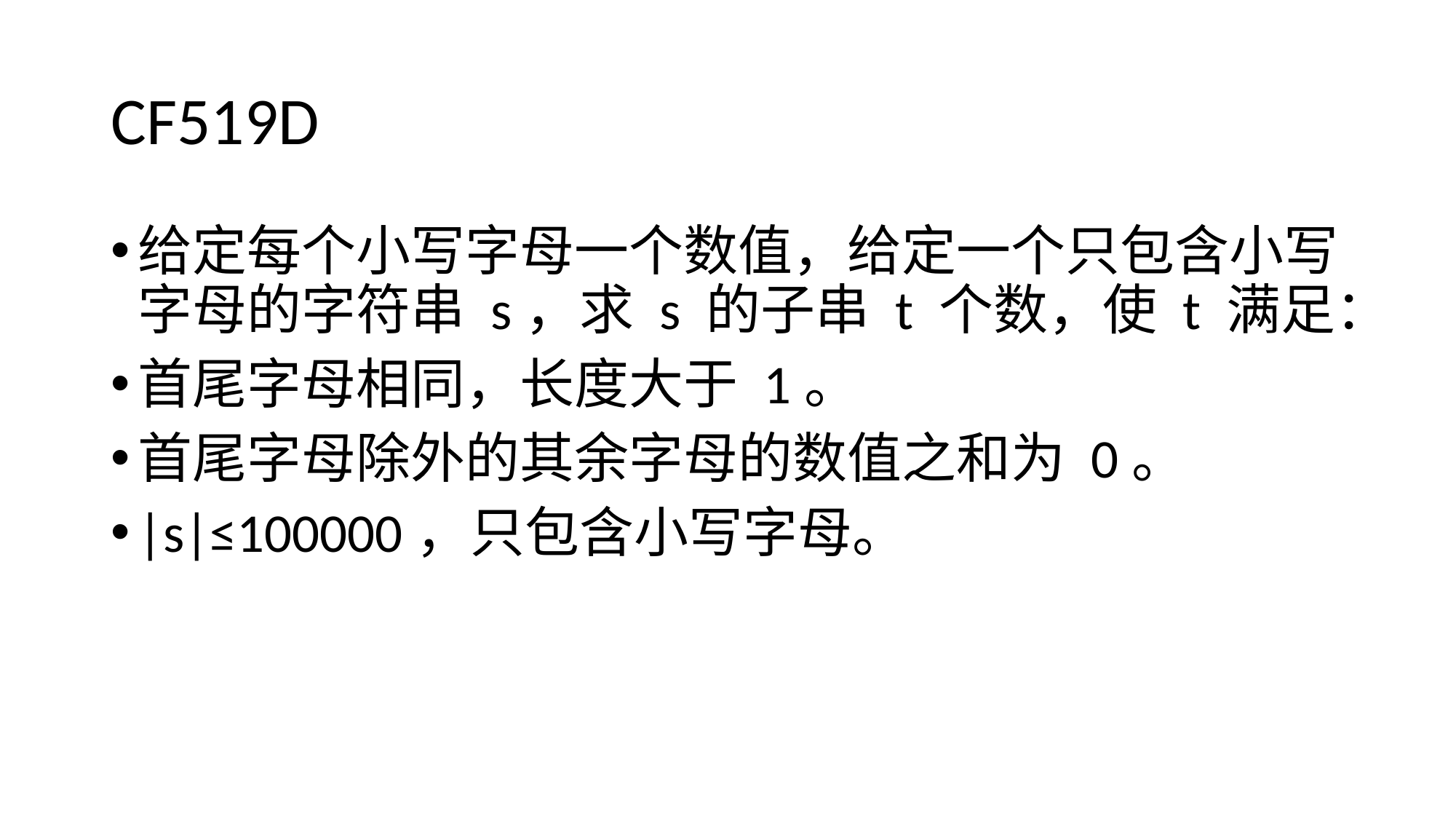

# CF519D
给定每个小写字母一个数值，给定一个只包含小写字母的字符串 s，求 s 的子串 t 个数，使 t 满足：
首尾字母相同，长度大于 1。
首尾字母除外的其余字母的数值之和为 0。
|s|≤100000，只包含小写字母。